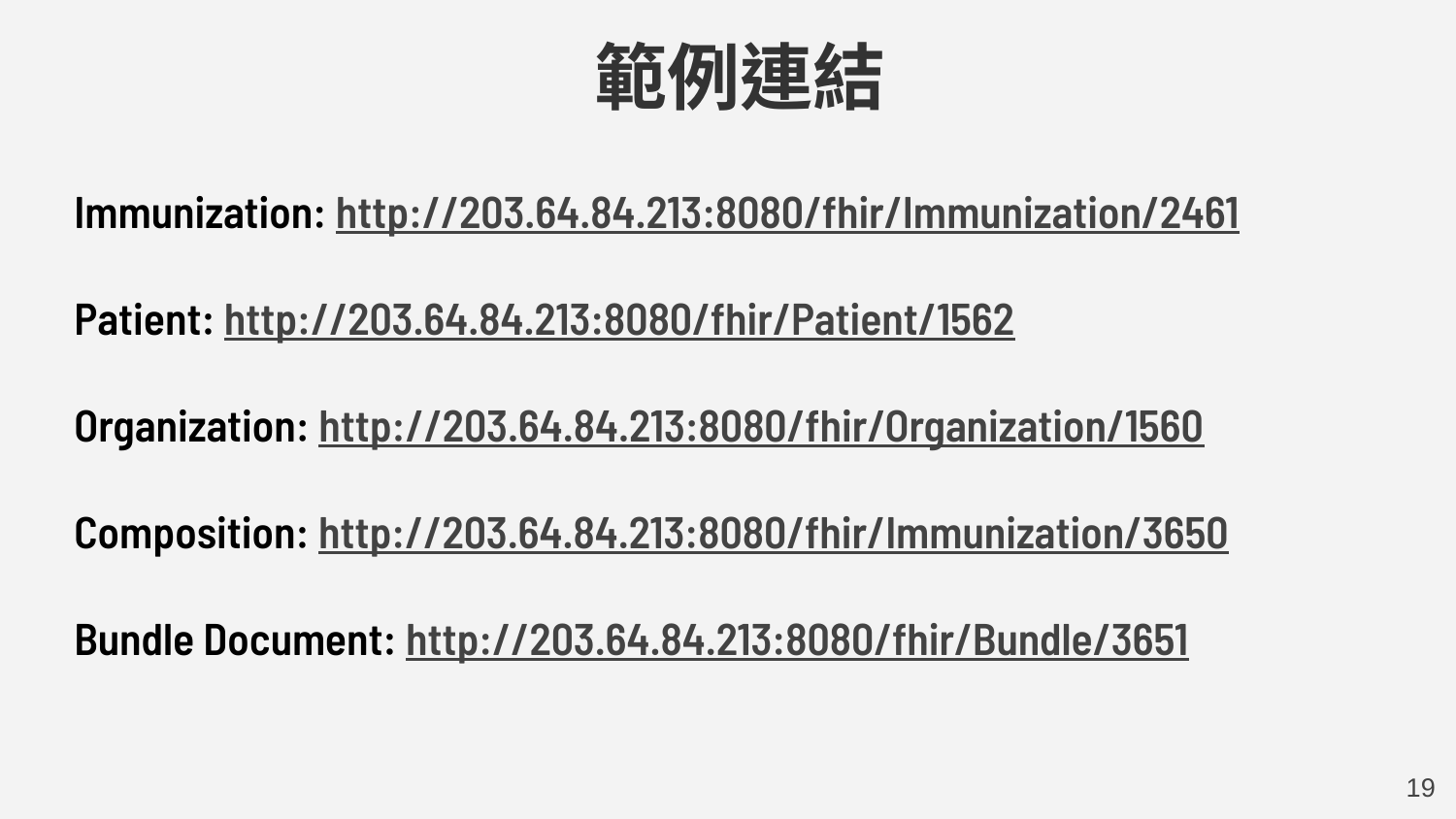

範例連結
# Immunization: http://203.64.84.213:8080/fhir/Immunization/2461

Patient: http://203.64.84.213:8080/fhir/Patient/1562

Organization: http://203.64.84.213:8080/fhir/Organization/1560

Composition: http://203.64.84.213:8080/fhir/Immunization/3650

Bundle Document: http://203.64.84.213:8080/fhir/Bundle/3651

19